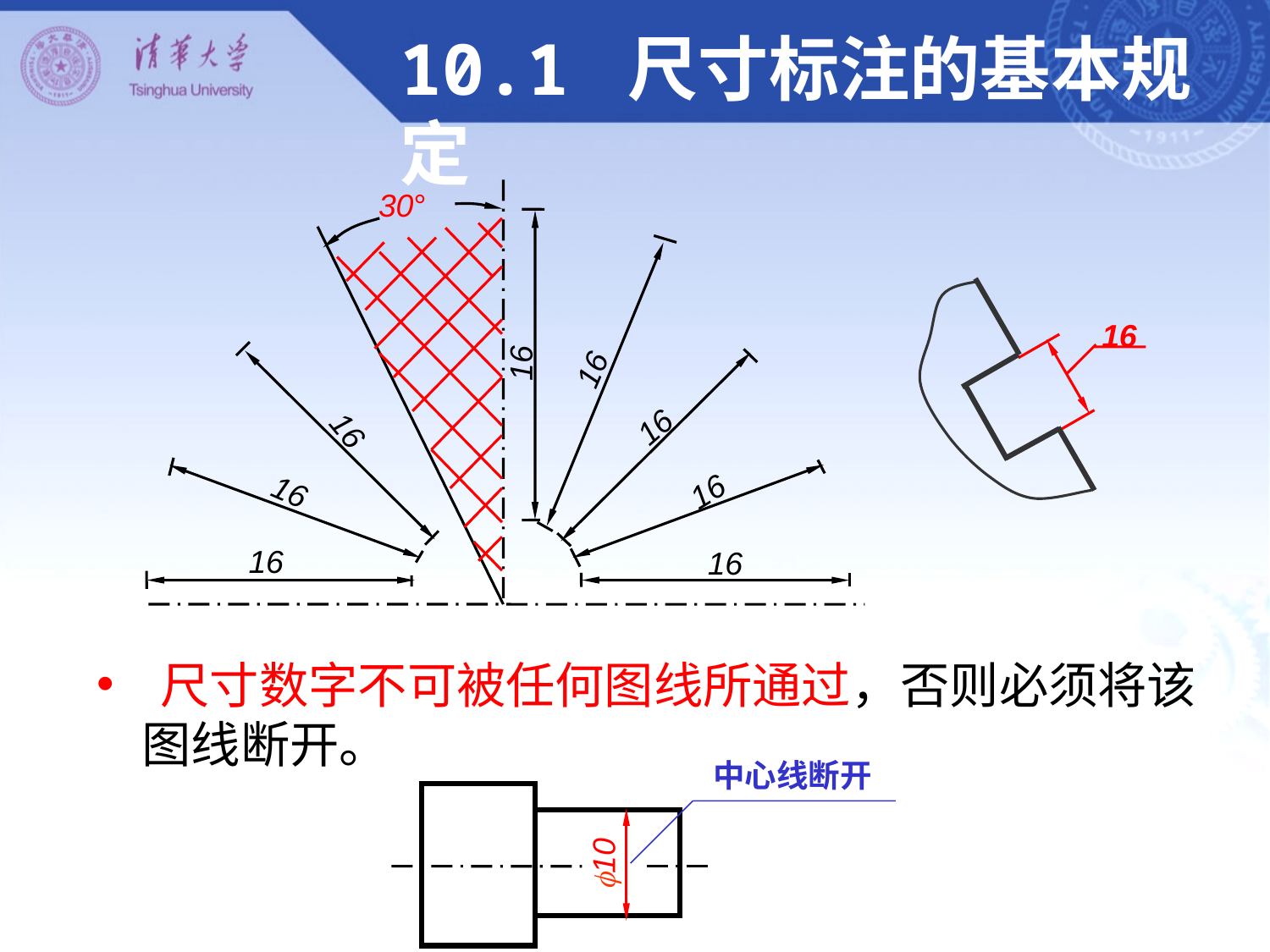

10.1 尺寸标注的基本规定
30°

16
16

16
16

16
16

16
16

16

尺寸数字不可被任何图线所通过，否则必须将该
   图线断开。
中心线断开

φ10